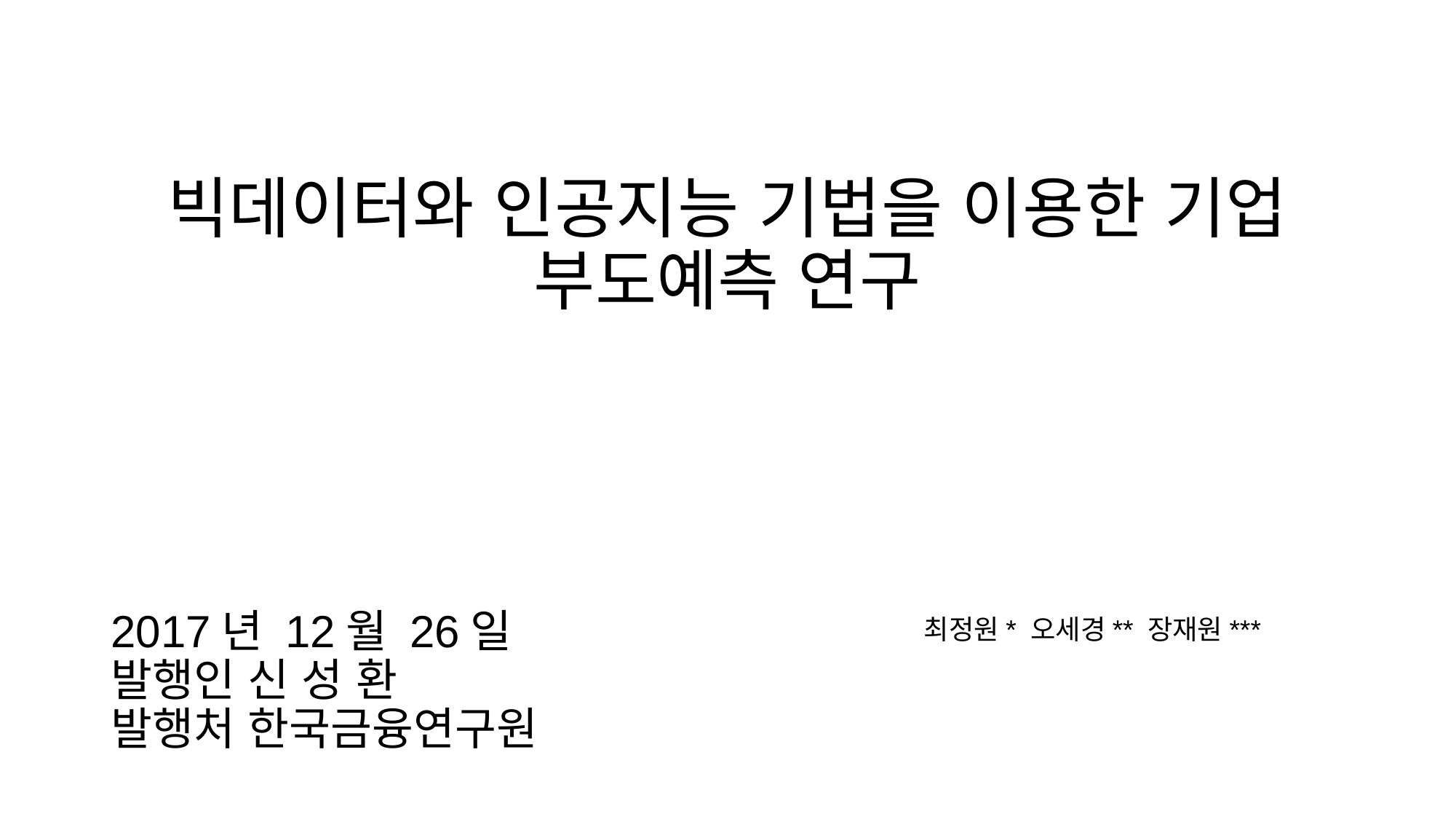

# 빅데이터와 인공지능 기법을 이용한 기업 부도예측 연구
2017년 12월 26일
발행인 신 성 환
발행처 한국금융연구원
최정원* 오세경** 장재원***